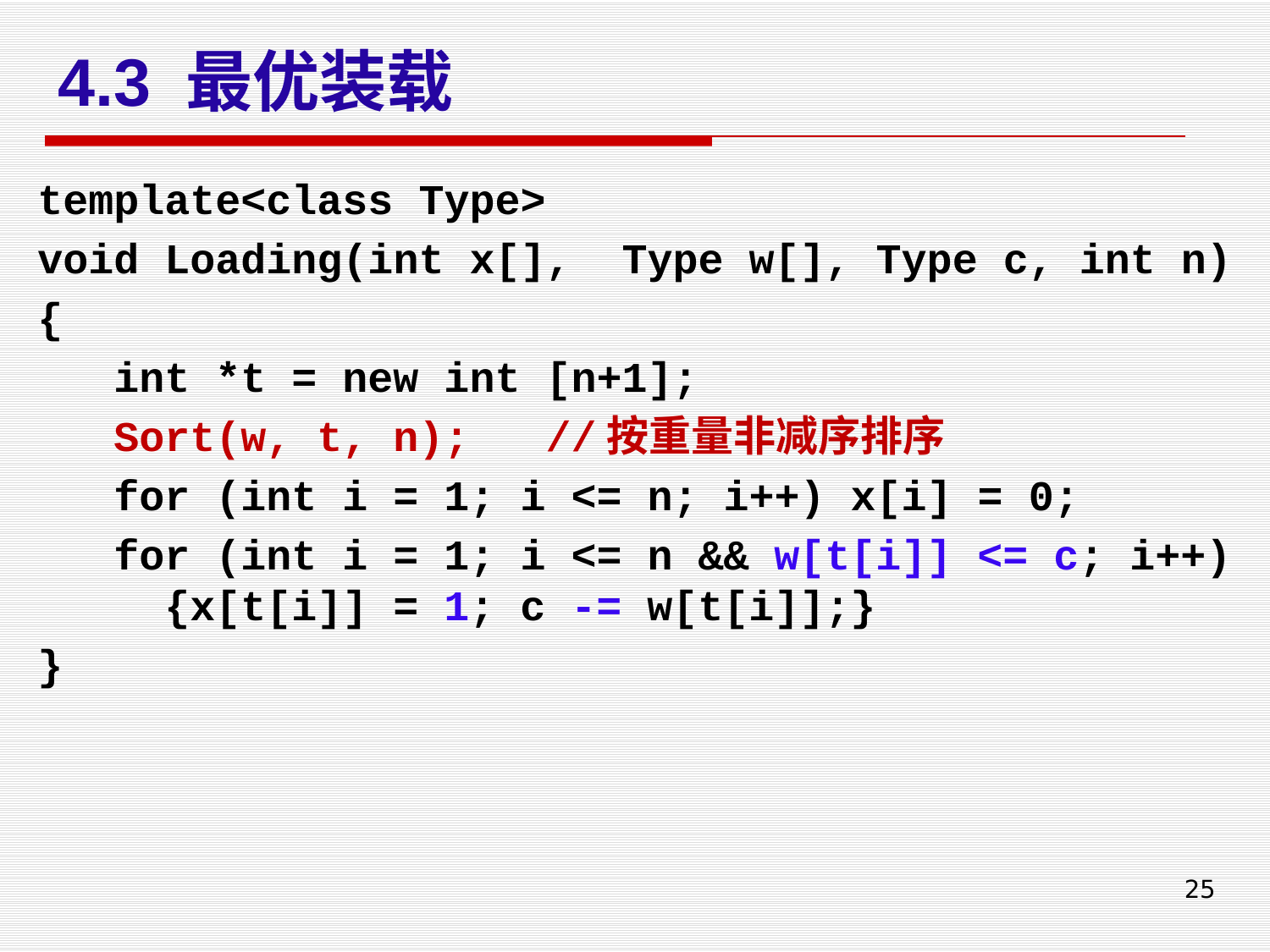

# 4.3 最优装载
template<class Type>
void Loading(int x[],  Type w[], Type c, int n)
{
   int *t = new int [n+1];
   Sort(w, t, n);   //按重量非减序排序
   for (int i = 1; i <= n; i++) x[i] = 0;
   for (int i = 1; i <= n && w[t[i]] <= c; i++) 	{x[t[i]] = 1; c -= w[t[i]];}
}
25